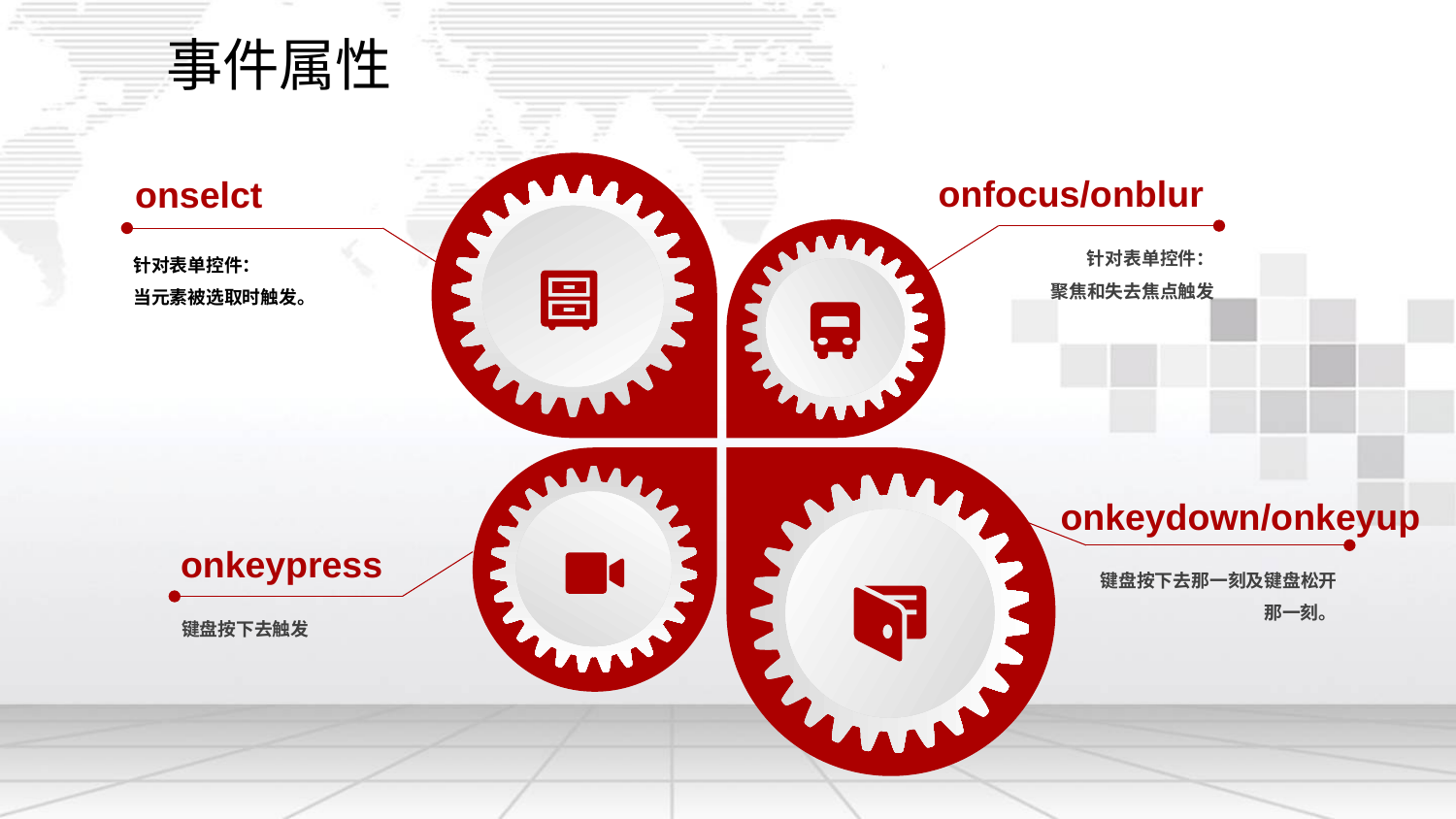

事件属性

onfocus/onblur
onselct

针对表单控件：
聚焦和失去焦点触发

针对表单控件：
当元素被选取时触发。

onkeydown/onkeyup

onkeypress
键盘按下去那一刻及键盘松开那一刻。

键盘按下去触发